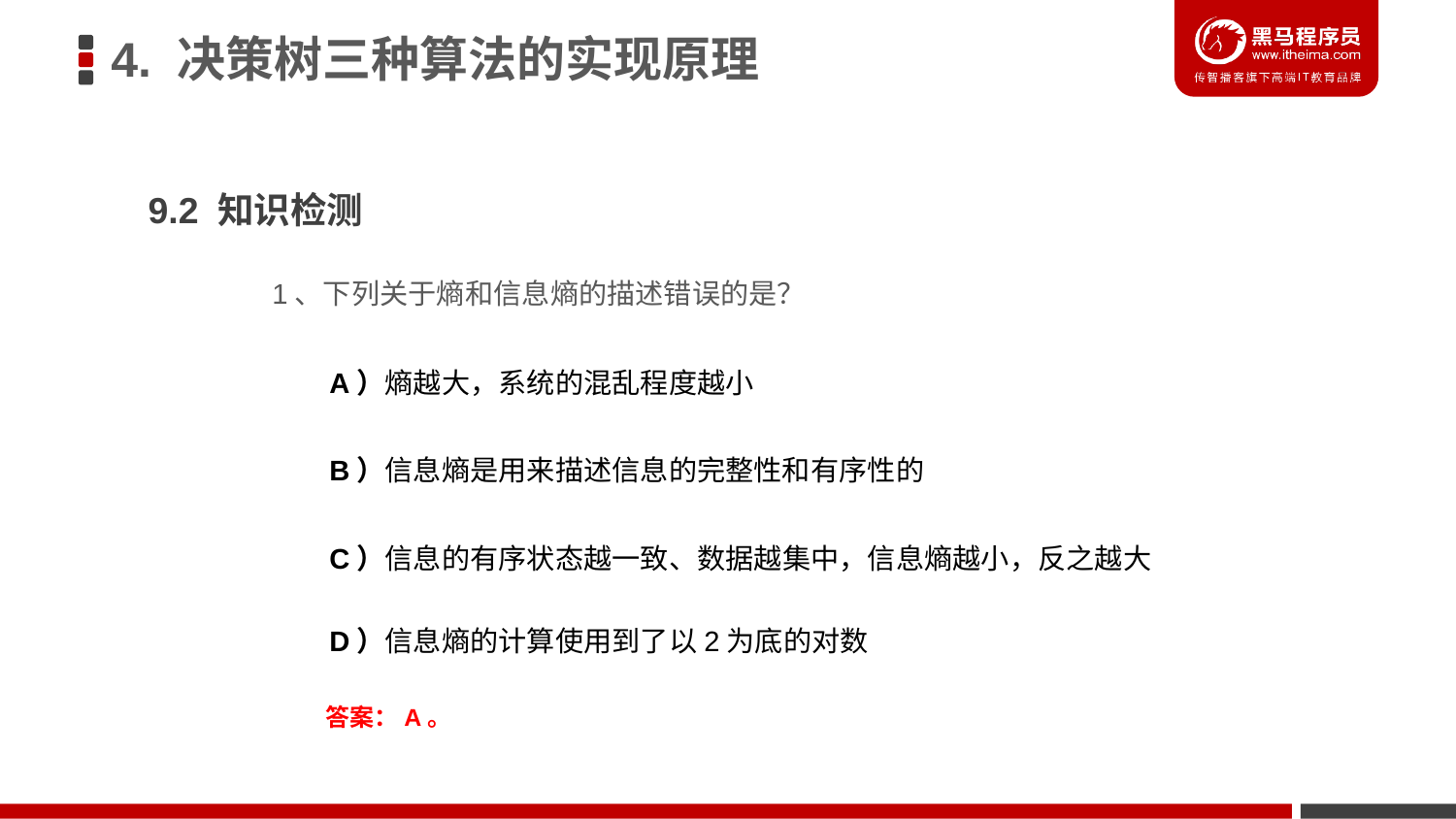

4. 决策树三种算法的实现原理
9.2 知识检测
1、下列关于熵和信息熵的描述错误的是？
A）熵越大，系统的混乱程度越小

B）信息熵是用来描述信息的完整性和有序性的

C）信息的有序状态越一致、数据越集中，信息熵越小，反之越大

D）信息熵的计算使用到了以2为底的对数
答案：A。